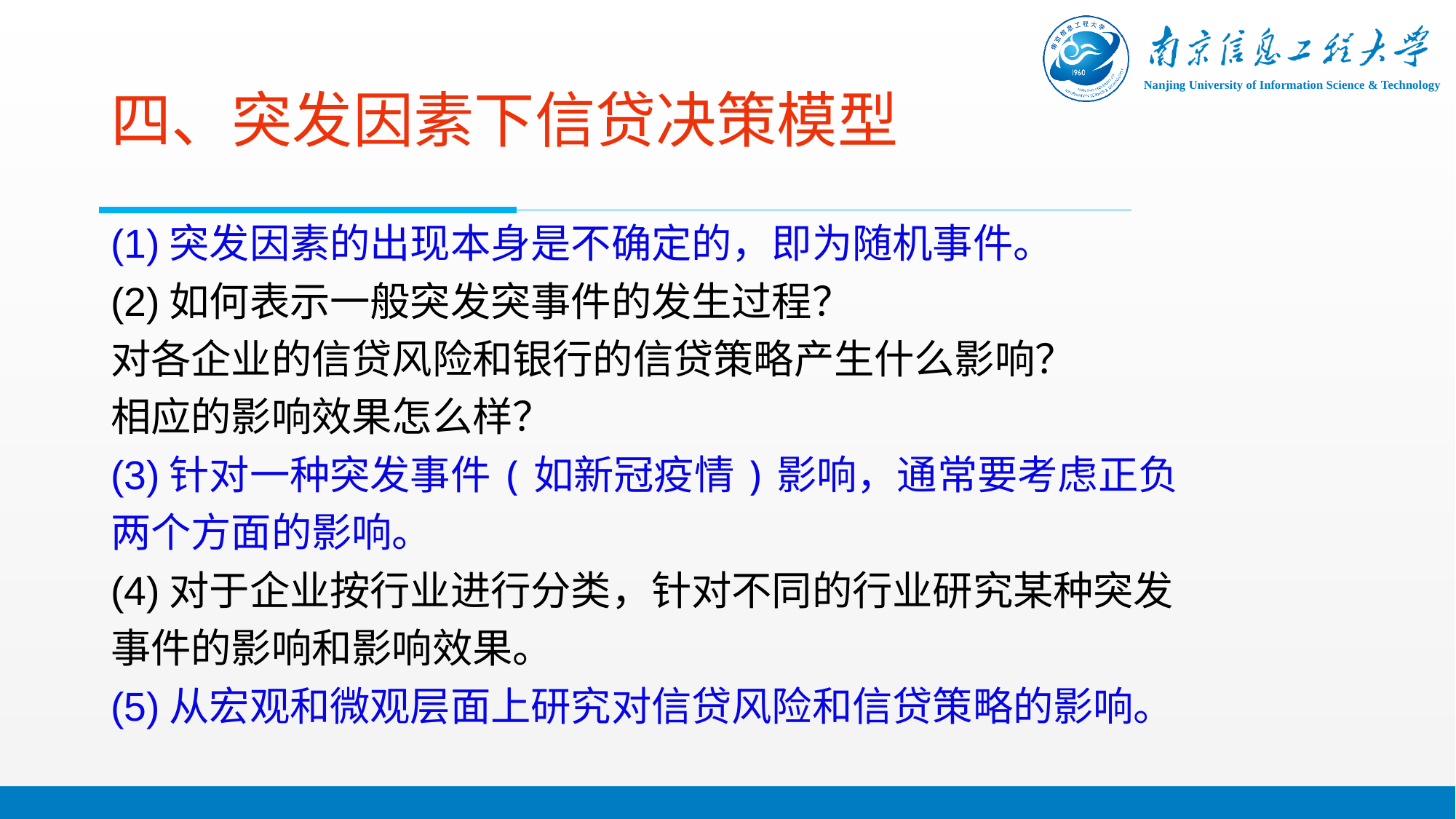

# 四、突发因素下信贷决策模型
(1)突发因素的出现本身是不确定的，即为随机事件。
(2)如何表示一般突发突事件的发生过程？
对各企业的信贷风险和银行的信贷策略产生什么影响？
相应的影响效果怎么样？
(3)针对一种突发事件(如新冠疫情)影响，通常要考虑正负
两个方面的影响。
(4)对于企业按行业进行分类，针对不同的行业研究某种突发
事件的影响和影响效果。
(5)从宏观和微观层面上研究对信贷风险和信贷策略的影响。